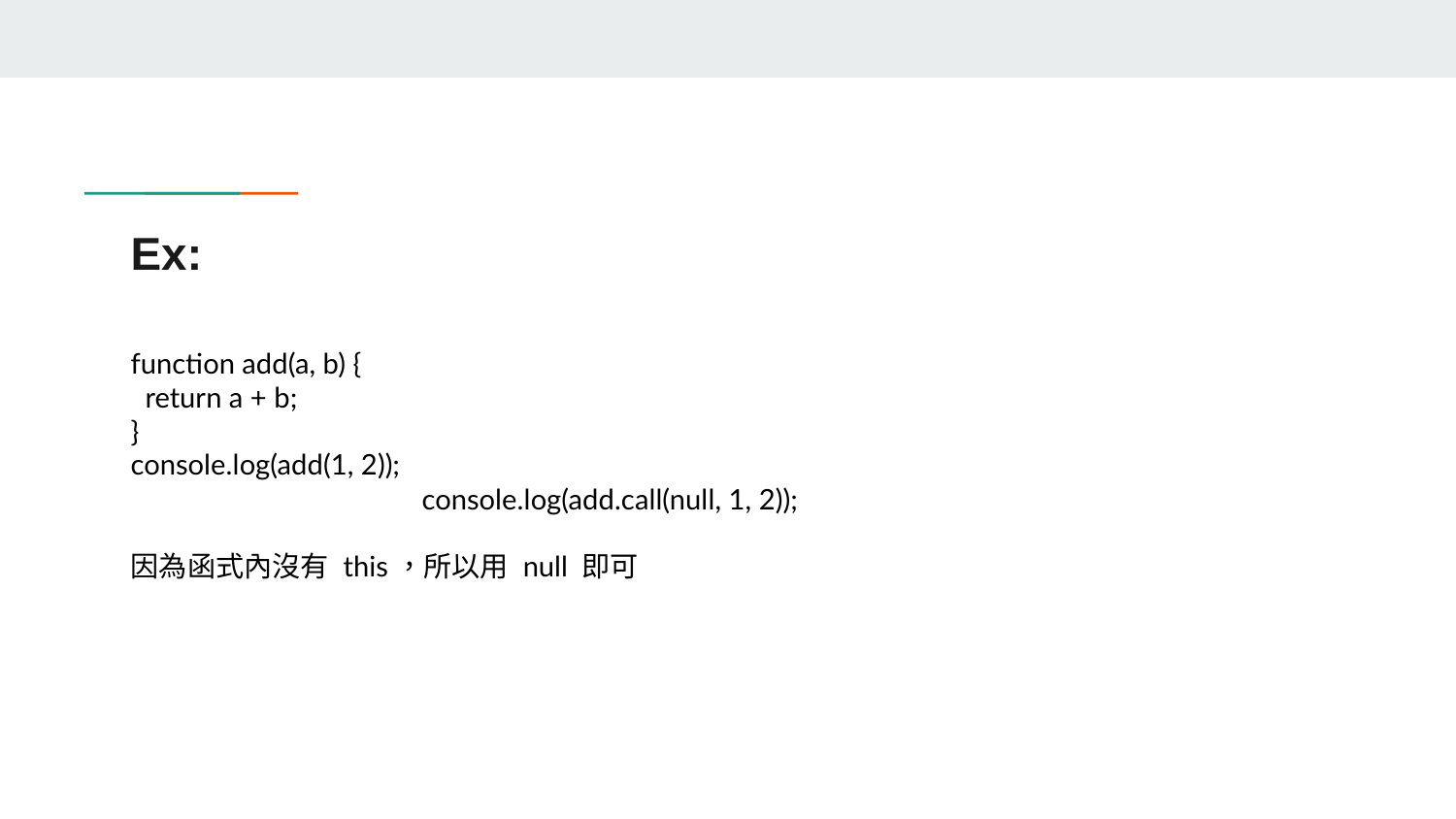

# Ex:
function add(a, b) {
  return a + b;
}
console.log(add(1, 2));   					console.log(add.call(null, 1, 2));

因為函式內沒有 this，所以用 null 即可